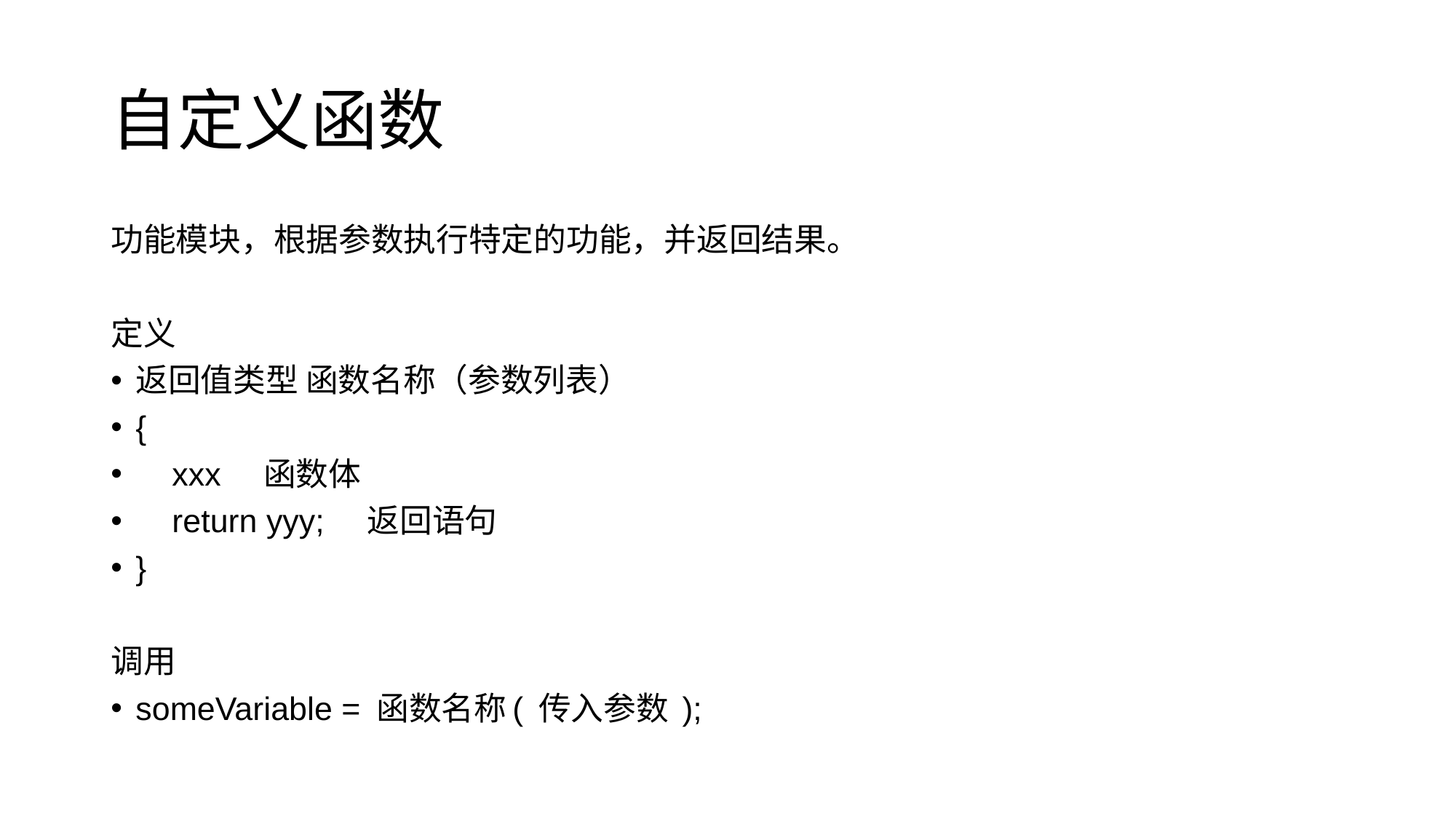

# 自定义函数
功能模块，根据参数执行特定的功能，并返回结果。

定义
返回值类型 函数名称（参数列表）
{
    xxx    函数体
    return yyy;    返回语句
}

调用
someVariable = 函数名称( 传入参数 );